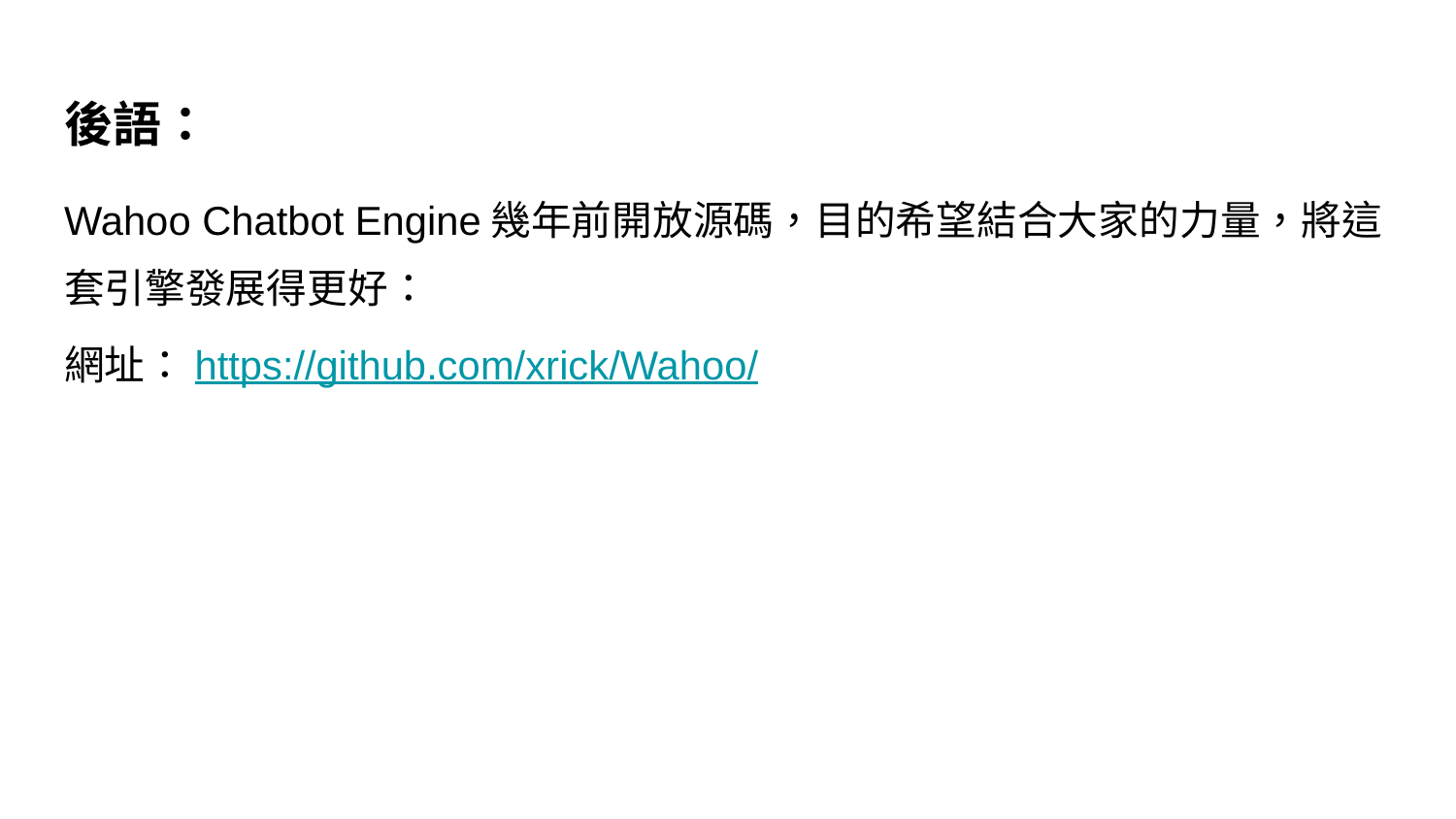

後語：
Wahoo Chatbot Engine幾年前開放源碼，目的希望結合大家的力量，將這套引擎發展得更好：
網址：https://github.com/xrick/Wahoo/